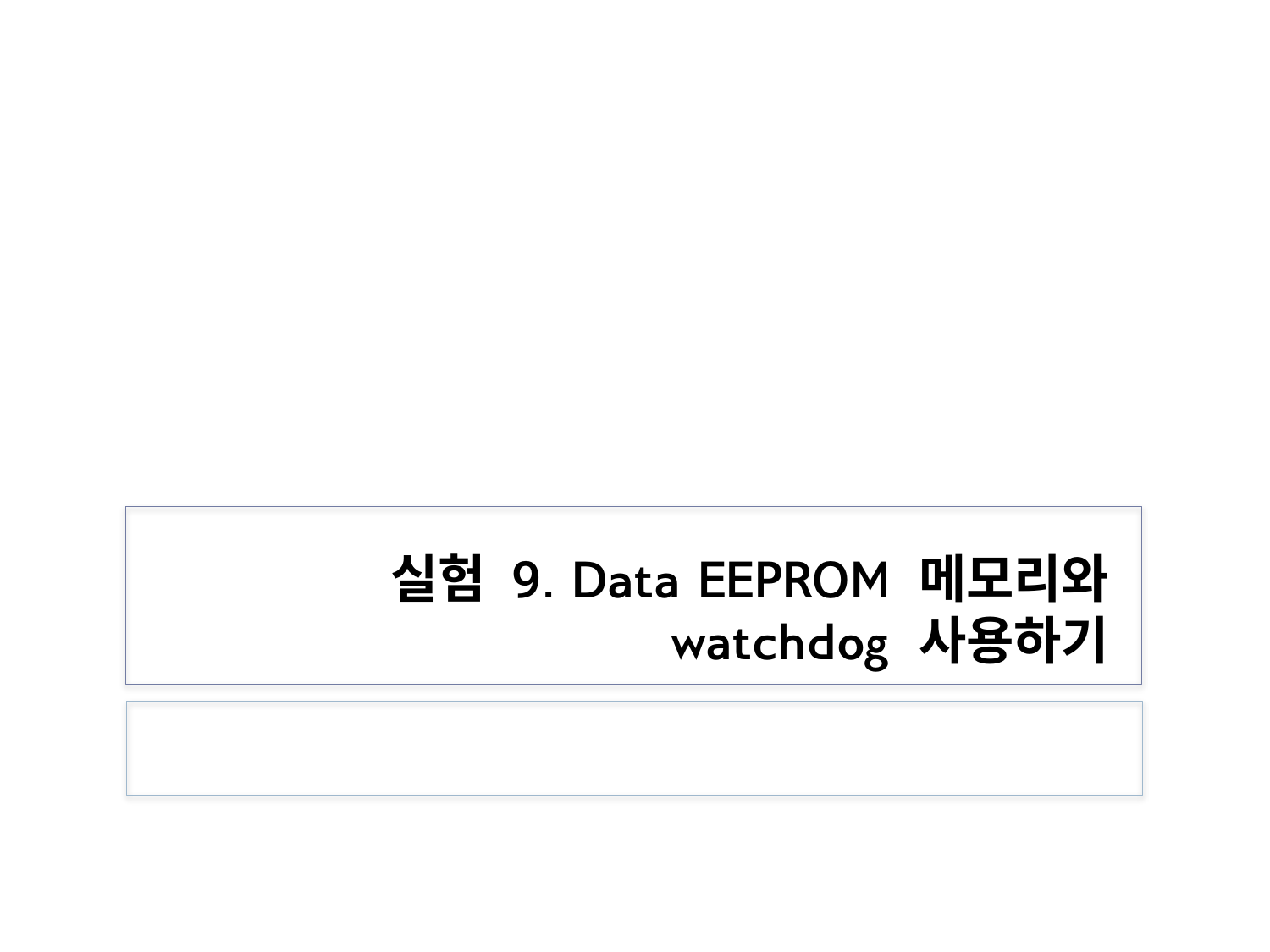

# 실험 9. Data EEPROM 메모리와 watchdog 사용하기